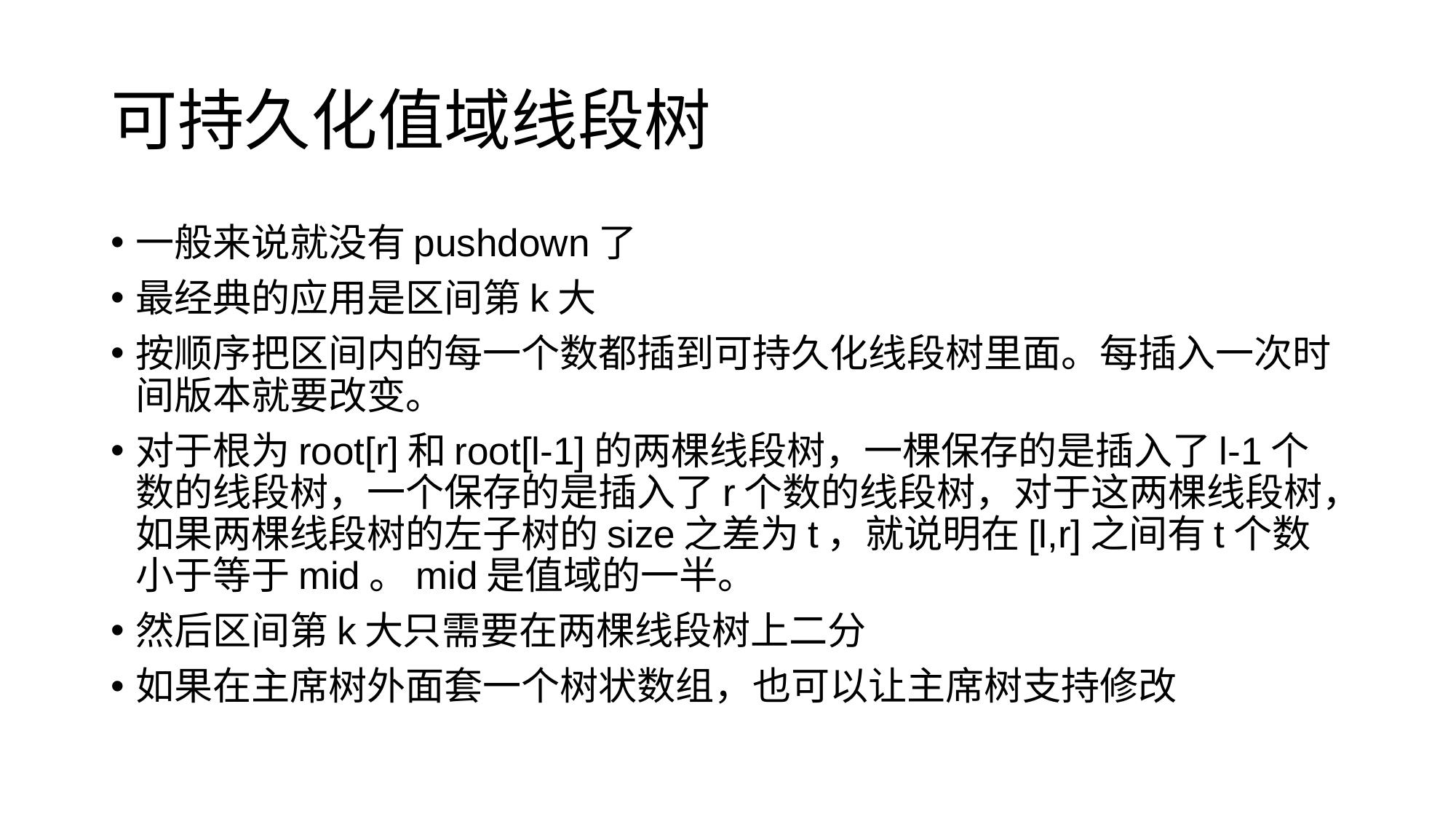

# 可持久化值域线段树
一般来说就没有pushdown了
最经典的应用是区间第k大
按顺序把区间内的每一个数都插到可持久化线段树里面。每插入一次时间版本就要改变。
对于根为root[r]和root[l-1]的两棵线段树，一棵保存的是插入了l-1个数的线段树，一个保存的是插入了r个数的线段树，对于这两棵线段树，如果两棵线段树的左子树的size之差为t，就说明在[l,r]之间有t个数小于等于mid。mid是值域的一半。
然后区间第k大只需要在两棵线段树上二分
如果在主席树外面套一个树状数组，也可以让主席树支持修改